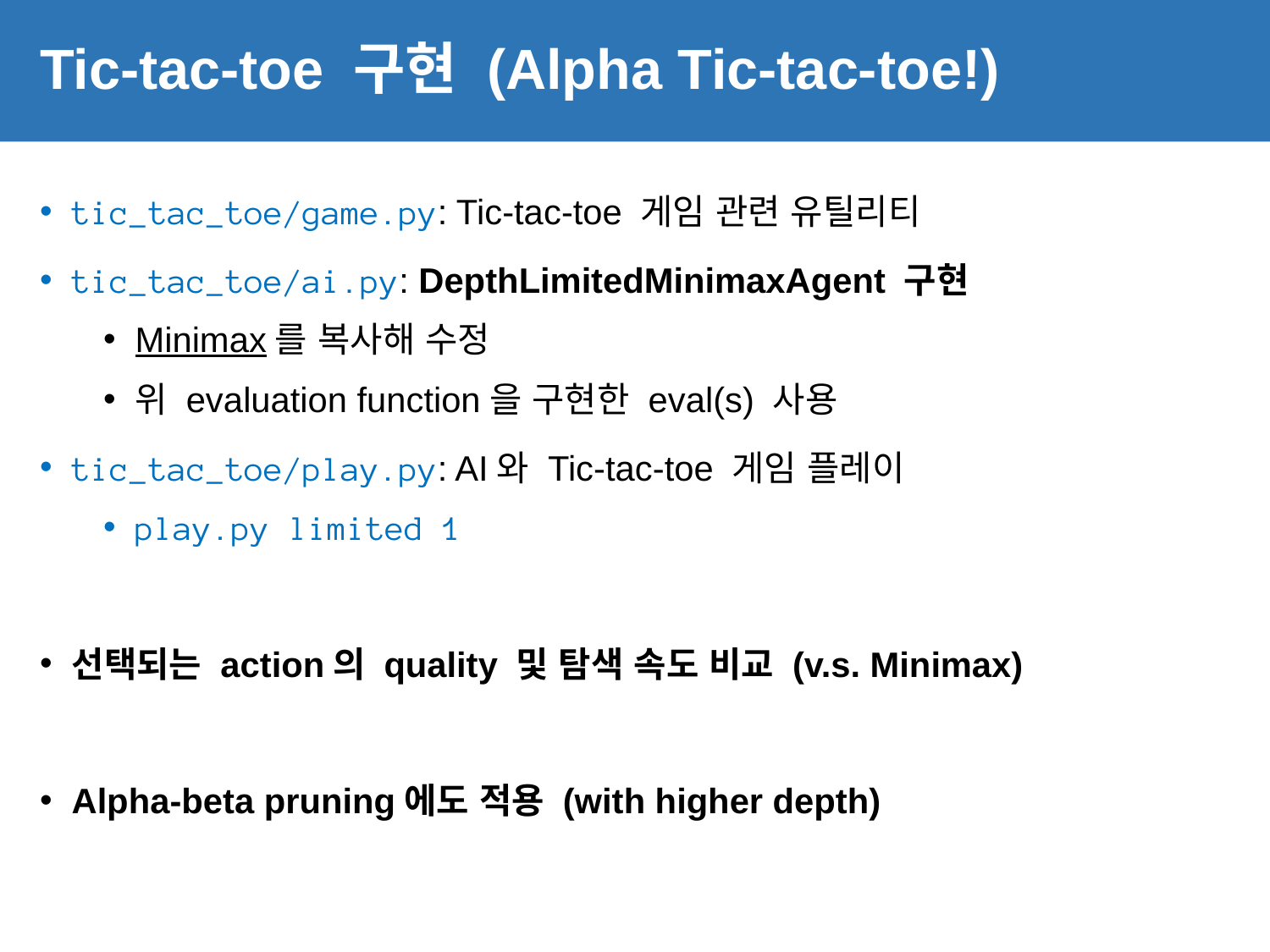

# Tic-tac-toe 구현 (Alpha Tic-tac-toe!)
37
tic_tac_toe/game.py: Tic-tac-toe 게임 관련 유틸리티
tic_tac_toe/ai.py: DepthLimitedMinimaxAgent 구현
Minimax를 복사해 수정
위 evaluation function을 구현한 eval(s) 사용
tic_tac_toe/play.py: AI와 Tic-tac-toe 게임 플레이
play.py limited 1

선택되는 action의 quality 및 탐색 속도 비교 (v.s. Minimax)

Alpha-beta pruning에도 적용 (with higher depth)